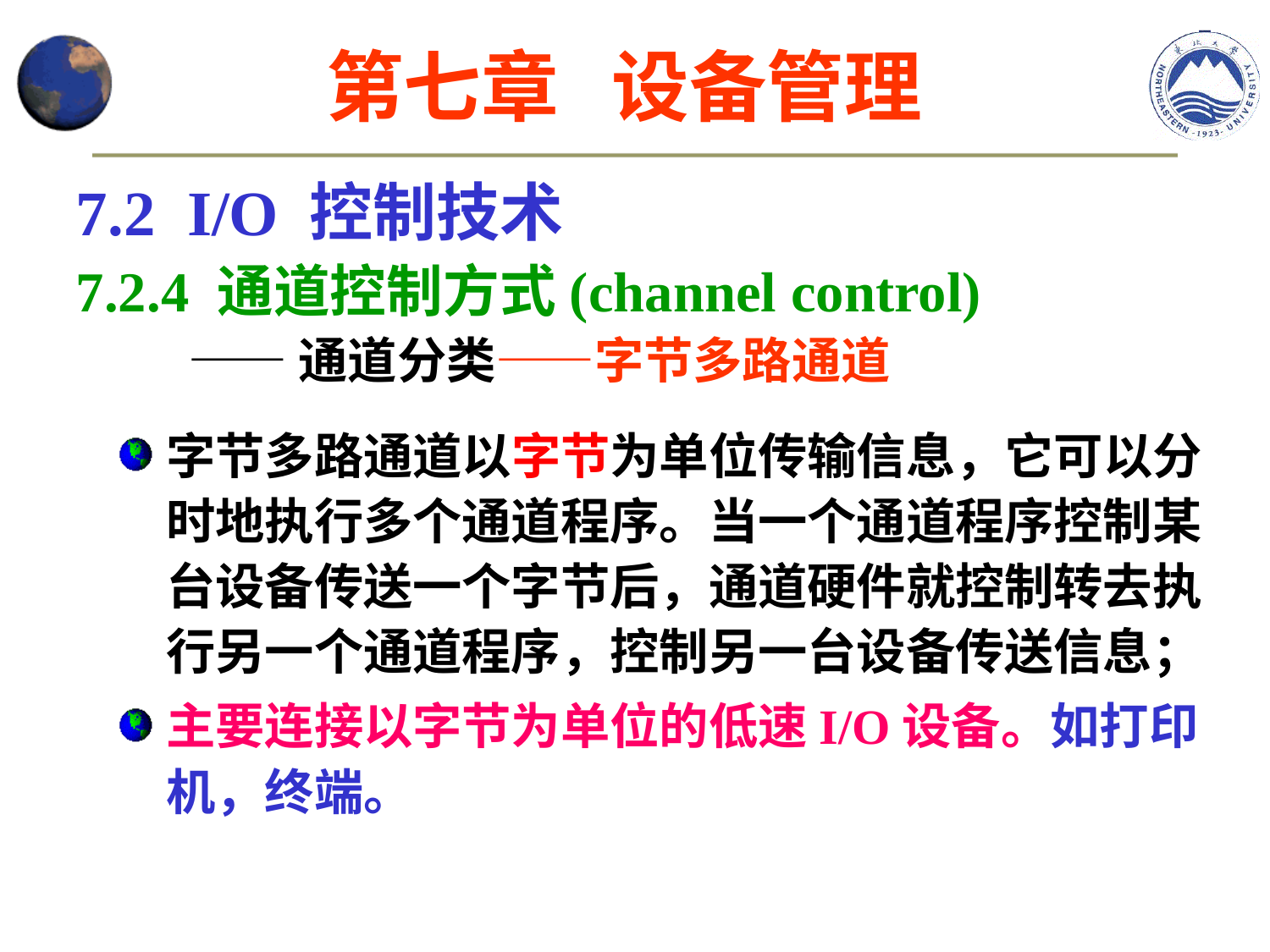

第七章   设备管理
7.2  I/O 控制技术
7.2.4 通道控制方式(channel control)
          ——通道分类——字节多路通道
字节多路通道以字节为单位传输信息，它可以分时地执行多个通道程序。当一个通道程序控制某台设备传送一个字节后，通道硬件就控制转去执行另一个通道程序，控制另一台设备传送信息；
主要连接以字节为单位的低速I/O设备。如打印机，终端。